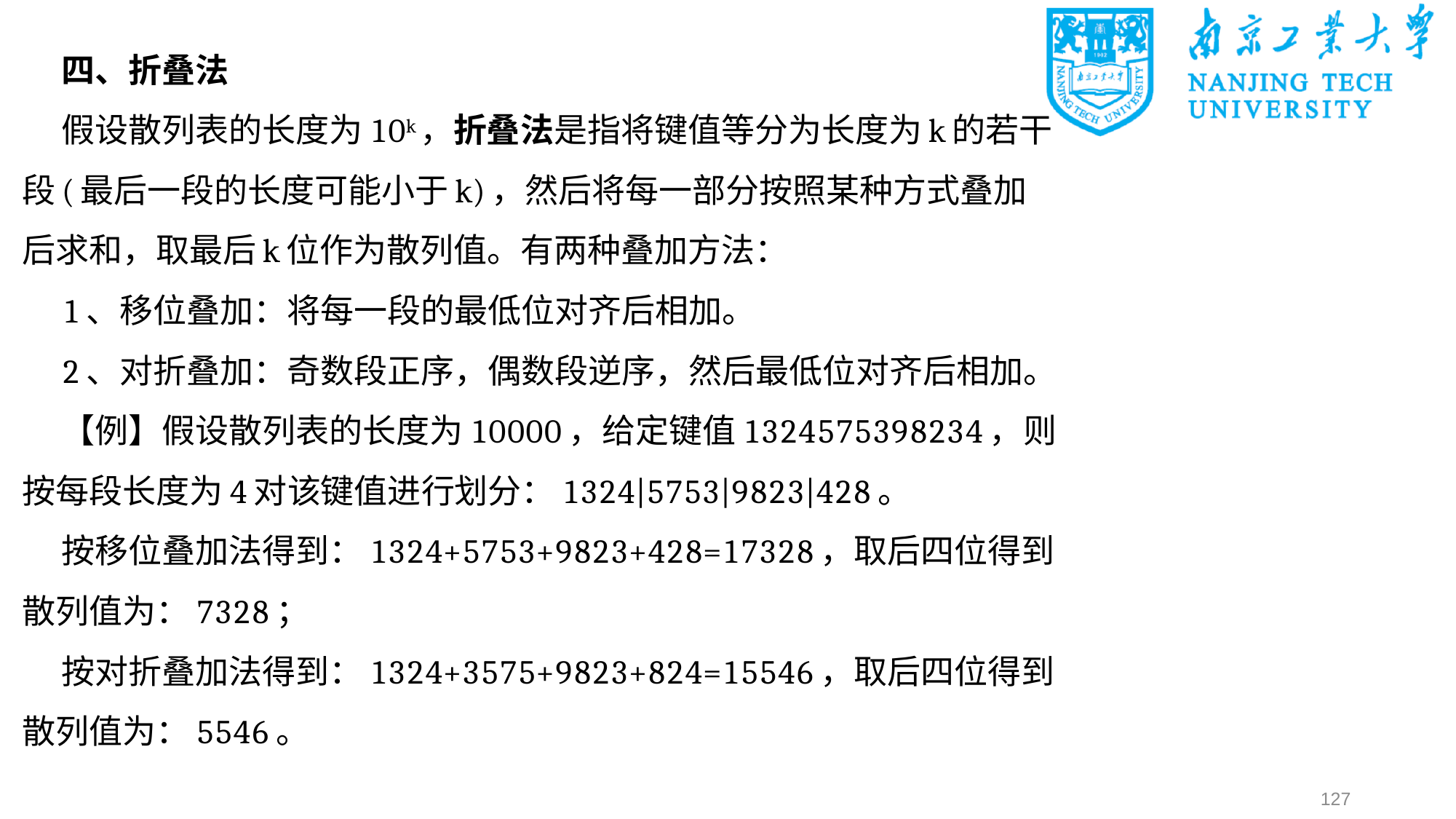

四、折叠法
假设散列表的长度为10k，折叠法是指将键值等分为长度为k的若干段(最后一段的长度可能小于k)，然后将每一部分按照某种方式叠加后求和，取最后k位作为散列值。有两种叠加方法：
1、移位叠加：将每一段的最低位对齐后相加。
2、对折叠加：奇数段正序，偶数段逆序，然后最低位对齐后相加。
【例】假设散列表的长度为10000，给定键值1324575398234，则按每段长度为4对该键值进行划分：1324|5753|9823|428。
按移位叠加法得到：1324+5753+9823+428=17328，取后四位得到散列值为：7328；
按对折叠加法得到：1324+3575+9823+824=15546，取后四位得到散列值为：5546。
127